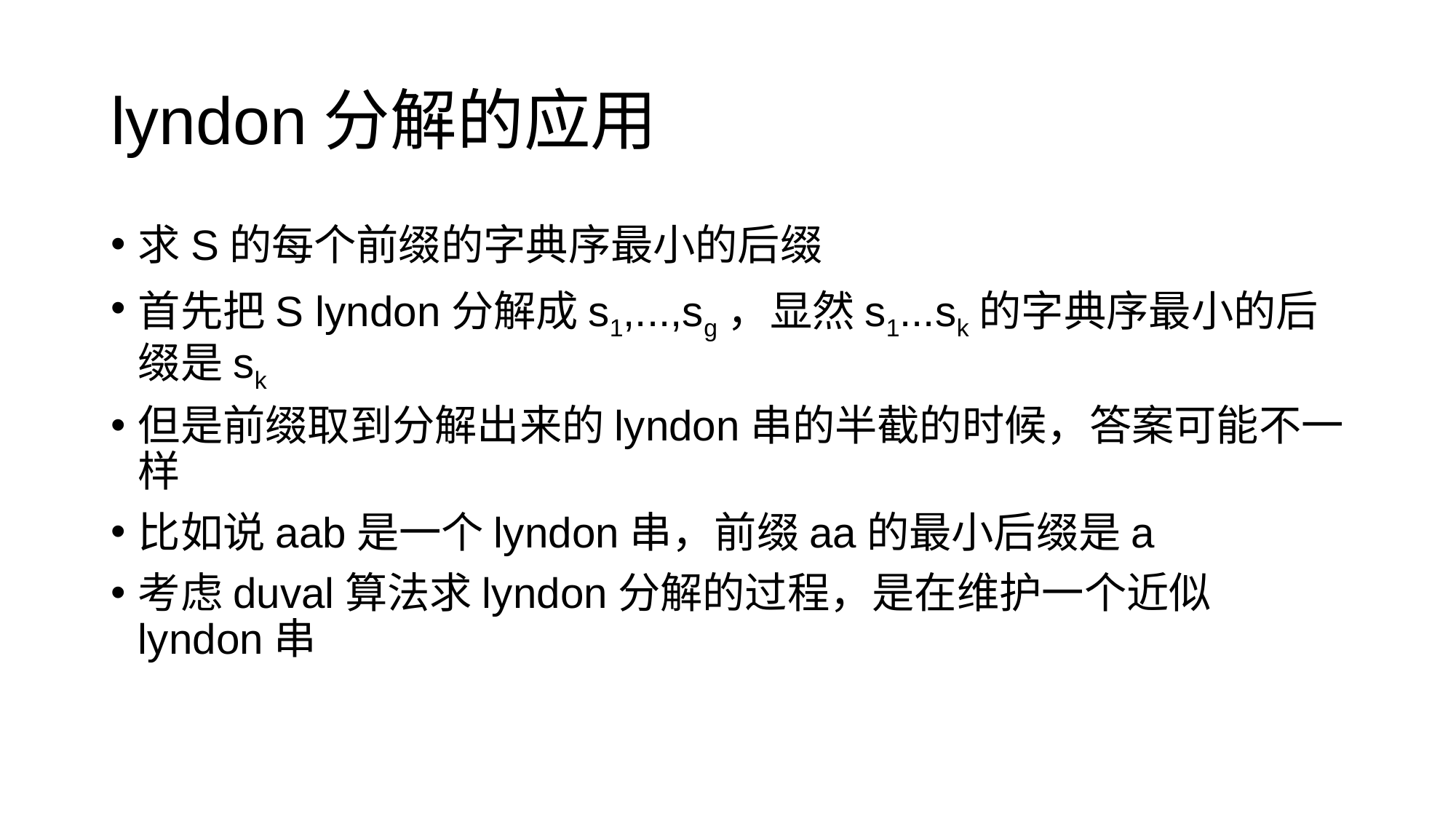

# lyndon分解的应用
求S的每个前缀的字典序最小的后缀
首先把S lyndon分解成s1,...,sg，显然s1...sk的字典序最小的后缀是sk
但是前缀取到分解出来的lyndon串的半截的时候，答案可能不一样
比如说aab是一个lyndon串，前缀aa的最小后缀是a
考虑duval算法求lyndon分解的过程，是在维护一个近似lyndon串